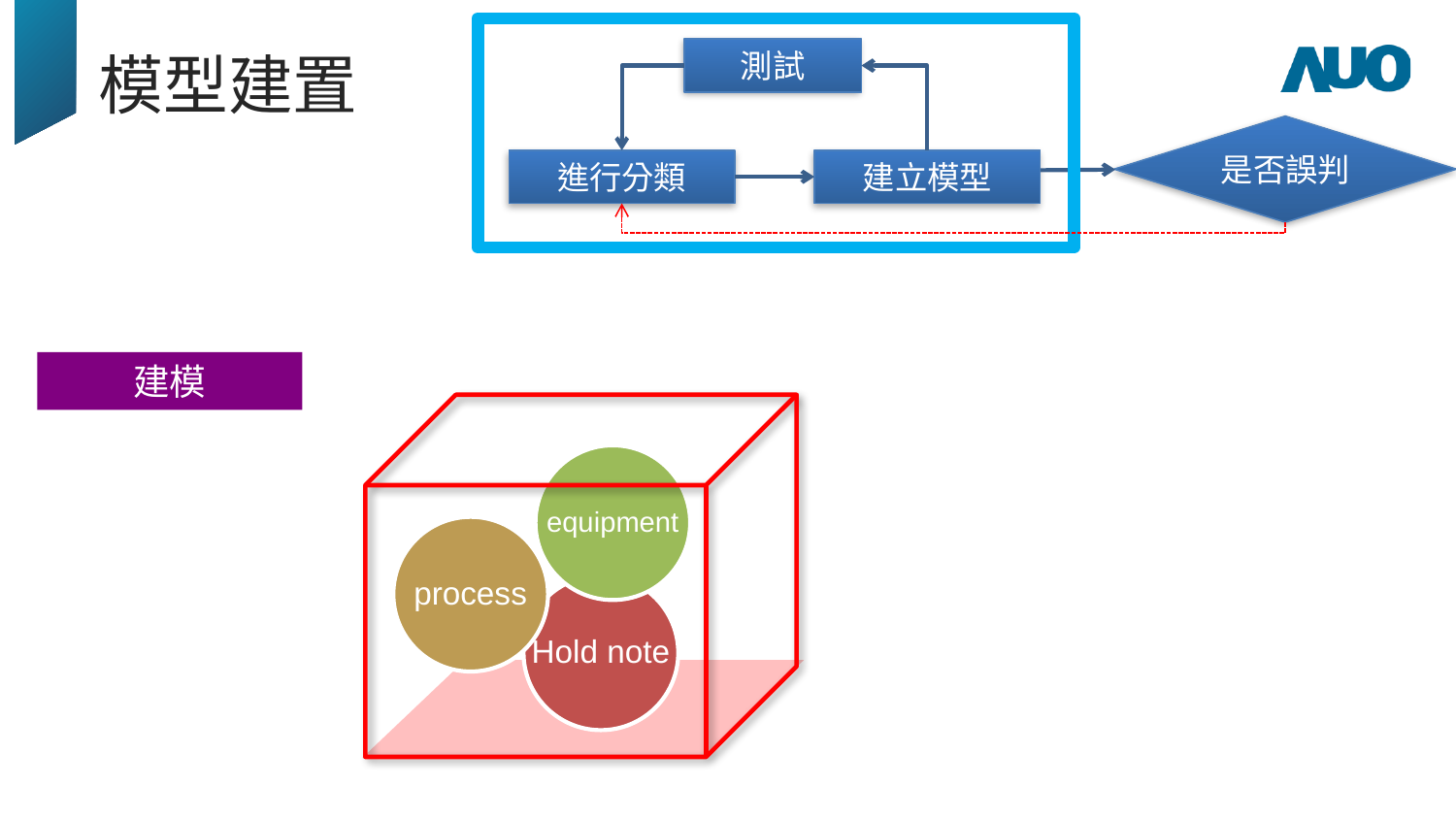

# 模型建置
測試
是否誤判
進行分類
建立模型
建模

equipment
process
Hold note